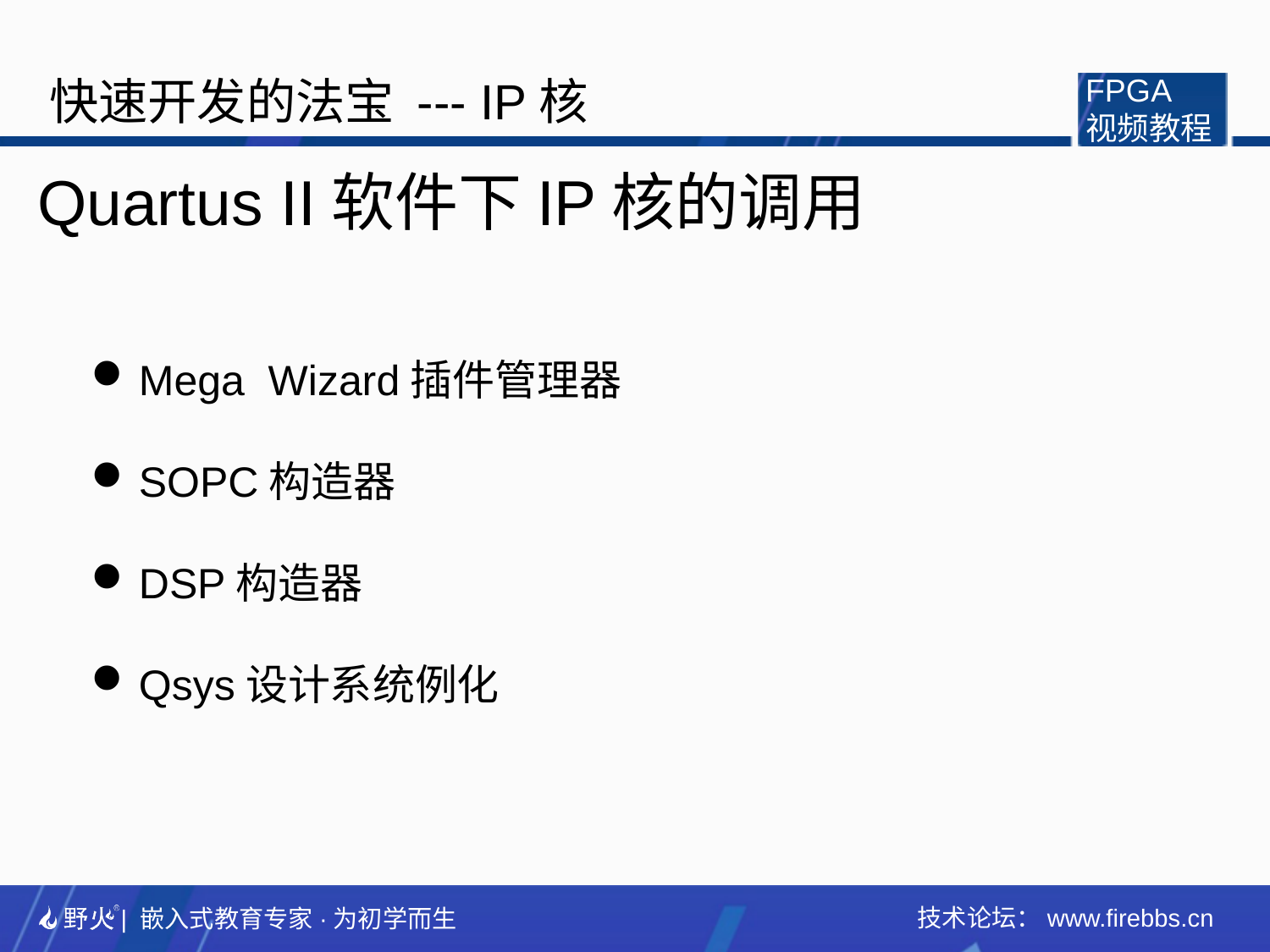

快速开发的法宝 --- IP核
FPGA
视频教程
Quartus II软件下IP核的调用
Mega  Wizard插件管理器
SOPC构造器
DSP构造器
Qsys设计系统例化